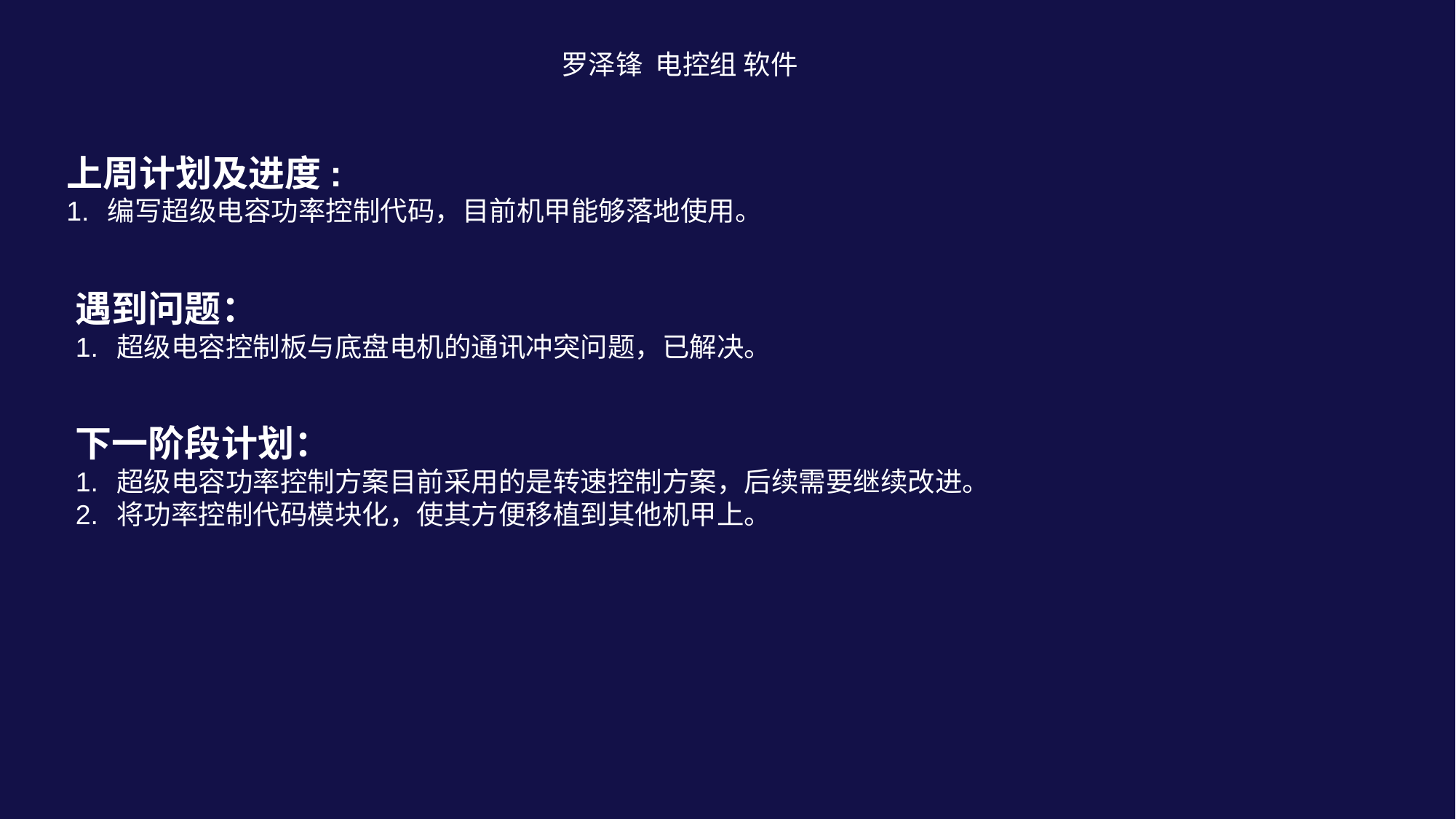

罗泽锋  电控组 软件
上周计划及进度:
编写超级电容功率控制代码，目前机甲能够落地使用。
遇到问题：
超级电容控制板与底盘电机的通讯冲突问题，已解决。
下一阶段计划：
超级电容功率控制方案目前采用的是转速控制方案，后续需要继续改进。
将功率控制代码模块化，使其方便移植到其他机甲上。